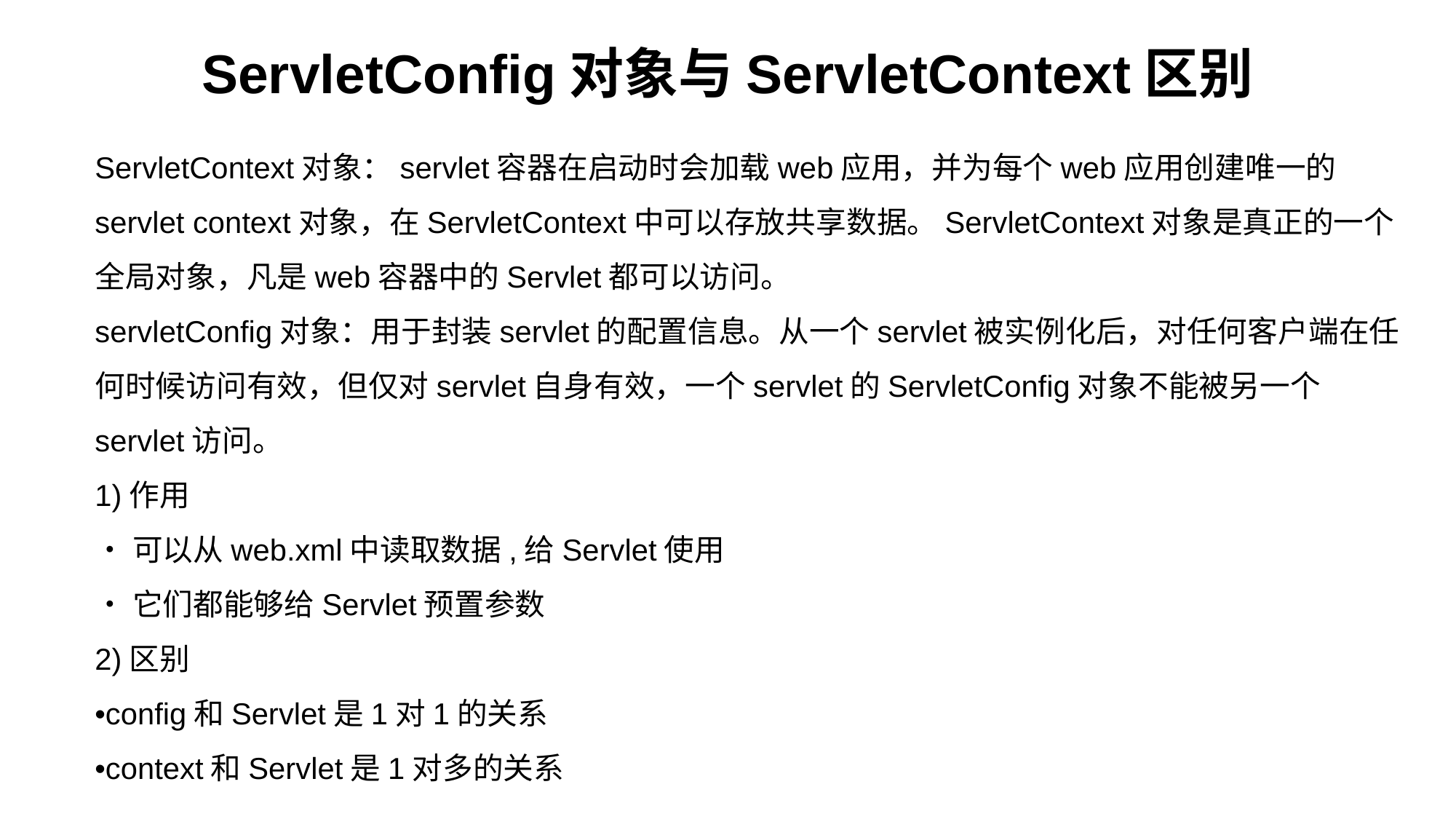

# ServletConfig对象与ServletContext区别
ServletContext对象：servlet容器在启动时会加载web应用，并为每个web应用创建唯一的servlet context对象，在ServletContext中可以存放共享数据。ServletContext对象是真正的一个全局对象，凡是web容器中的Servlet都可以访问。
servletConfig对象：用于封装servlet的配置信息。从一个servlet被实例化后，对任何客户端在任何时候访问有效，但仅对servlet自身有效，一个servlet的ServletConfig对象不能被另一个servlet访问。
1)作用
•可以从web.xml中读取数据,给Servlet使用
•它们都能够给Servlet预置参数
2)区别
•config和Servlet是1对1的关系
•context和Servlet是1对多的关系